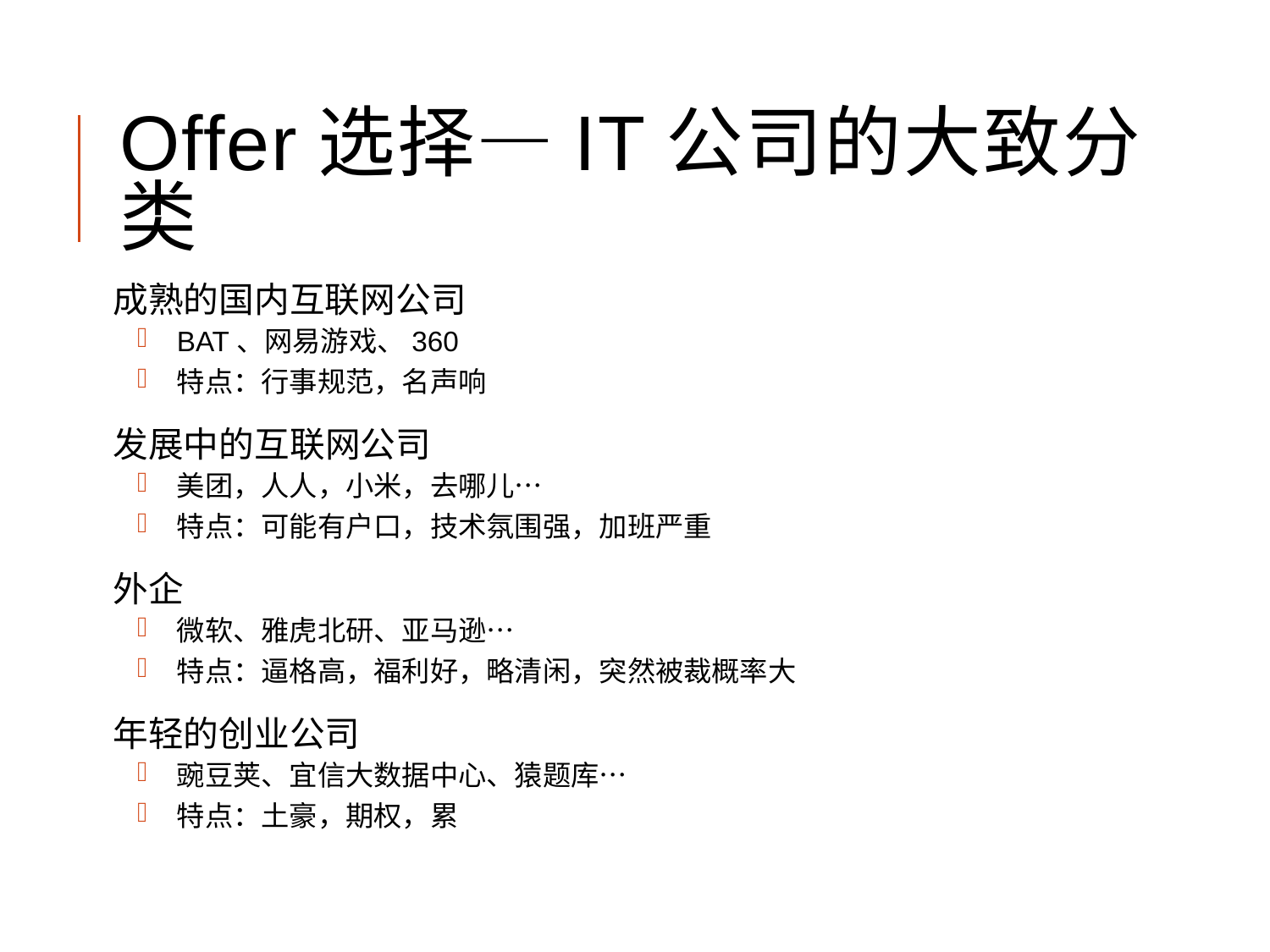

# Offer选择—It公司的大致分类
成熟的国内互联网公司
BAT、网易游戏、360
特点：行事规范，名声响
发展中的互联网公司
美团，人人，小米，去哪儿…
特点：可能有户口，技术氛围强，加班严重
外企
微软、雅虎北研、亚马逊…
特点：逼格高，福利好，略清闲，突然被裁概率大
年轻的创业公司
豌豆荚、宜信大数据中心、猿题库…
特点：土豪，期权，累